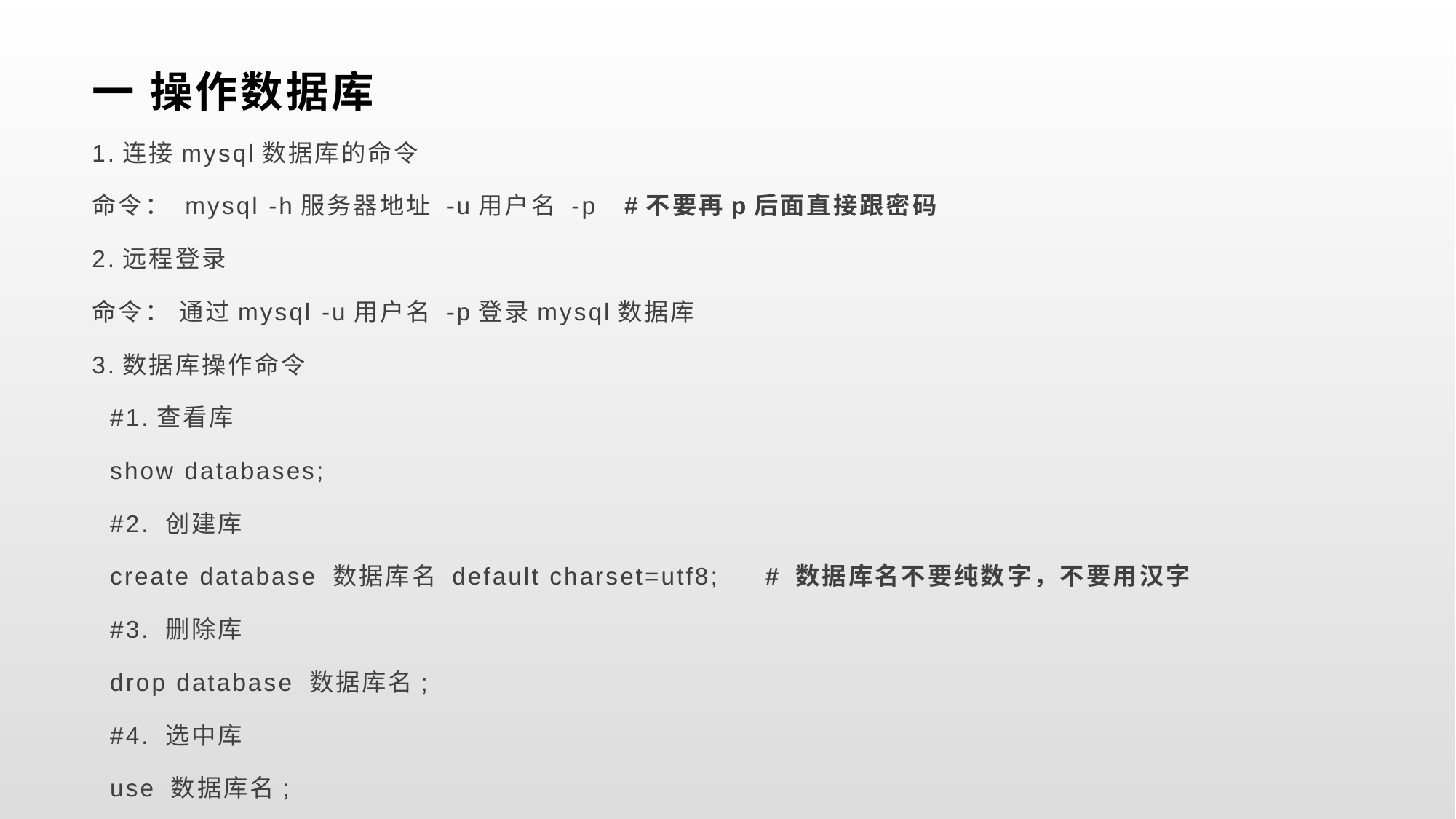

# 一 操作数据库
1.连接mysql数据库的命令
命令： mysql -h服务器地址 -u⽤户名 -p   #不要再p后⾯直接跟密码
2.远程登录
命令： 通过mysql -u⽤户名 -p登录mysql数据库
3.数据库操作命令
  #1.查看库
  show databases;
  #2. 创建库
  create database 数据库名 default charset=utf8;     # 数据库名不要纯数字，不要⽤汉字
  #3. 删除库
  drop database 数据库名;
  #4. 选中库
  use 数据库名;